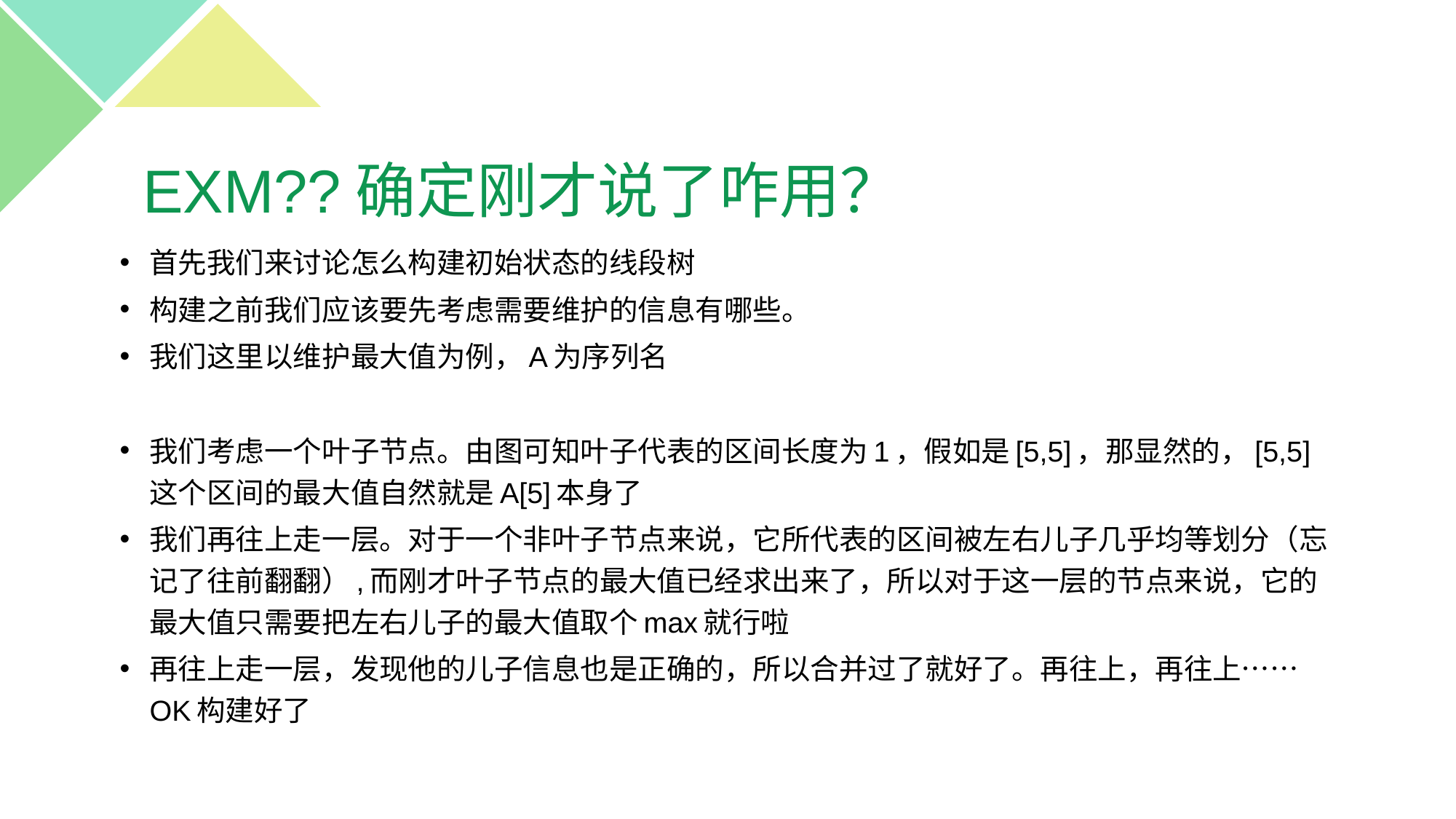

# EXM??确定刚才说了咋用？
首先我们来讨论怎么构建初始状态的线段树
构建之前我们应该要先考虑需要维护的信息有哪些。
我们这里以维护最大值为例，A为序列名

我们考虑一个叶子节点。由图可知叶子代表的区间长度为1，假如是[5,5]，那显然的，[5,5]这个区间的最大值自然就是A[5]本身了
我们再往上走一层。对于一个非叶子节点来说，它所代表的区间被左右儿子几乎均等划分（忘记了往前翻翻）,而刚才叶子节点的最大值已经求出来了，所以对于这一层的节点来说，它的最大值只需要把左右儿子的最大值取个max就行啦
再往上走一层，发现他的儿子信息也是正确的，所以合并过了就好了。再往上，再往上……OK构建好了